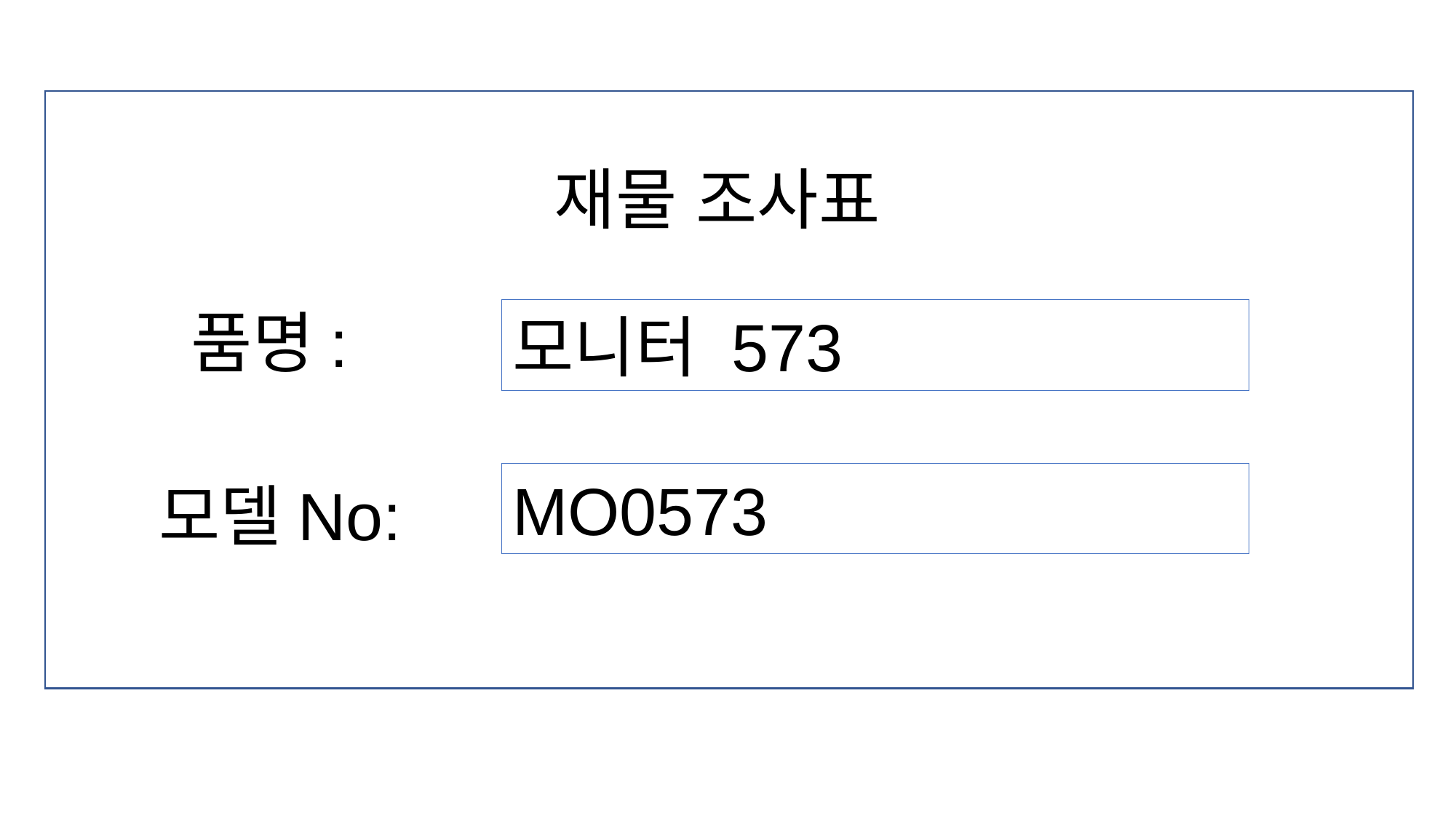

재물 조사표
품명:
모니터 573
MO0573
모델No: